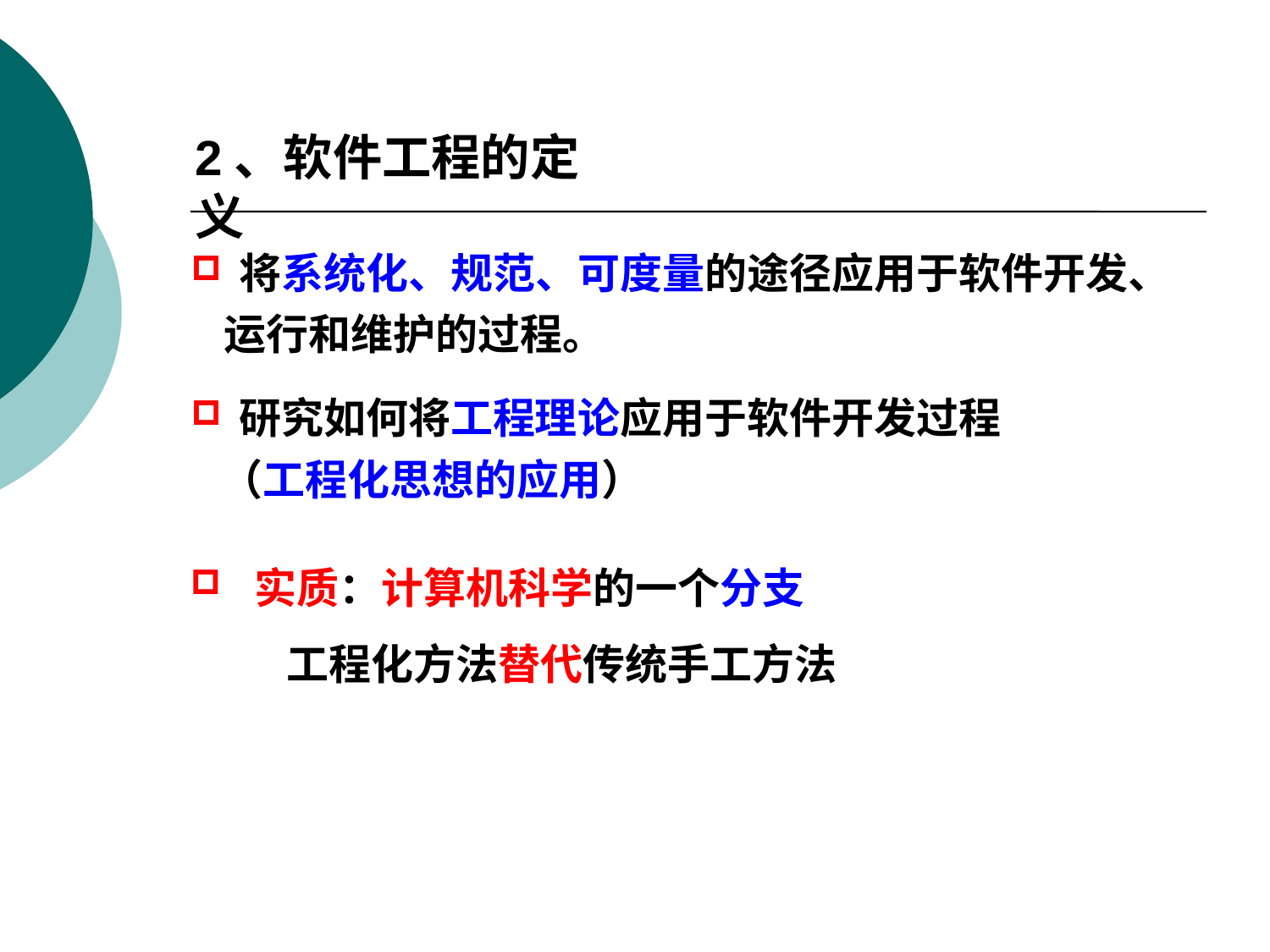

2、软件工程的定义
将系统化、规范、可度量的途径应用于软件开发、
  运行和维护的过程。
研究如何将工程理论应用于软件开发过程
  （工程化思想的应用）
实质：计算机科学的一个分支
         工程化方法替代传统手工方法